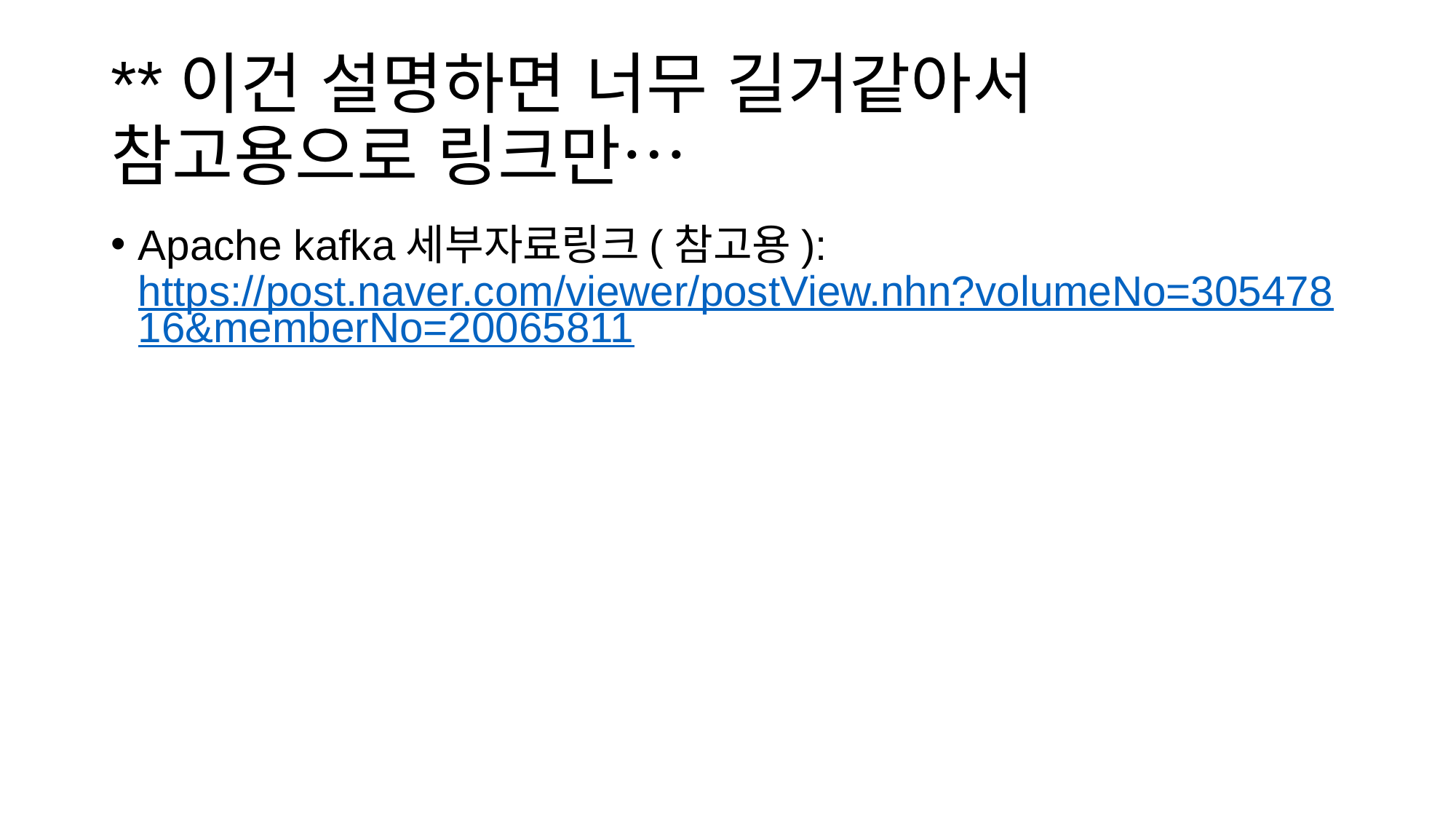

# **이건 설명하면 너무 길거같아서 참고용으로 링크만…
Apache kafka세부자료링크(참고용): https://post.naver.com/viewer/postView.nhn?volumeNo=30547816&memberNo=20065811